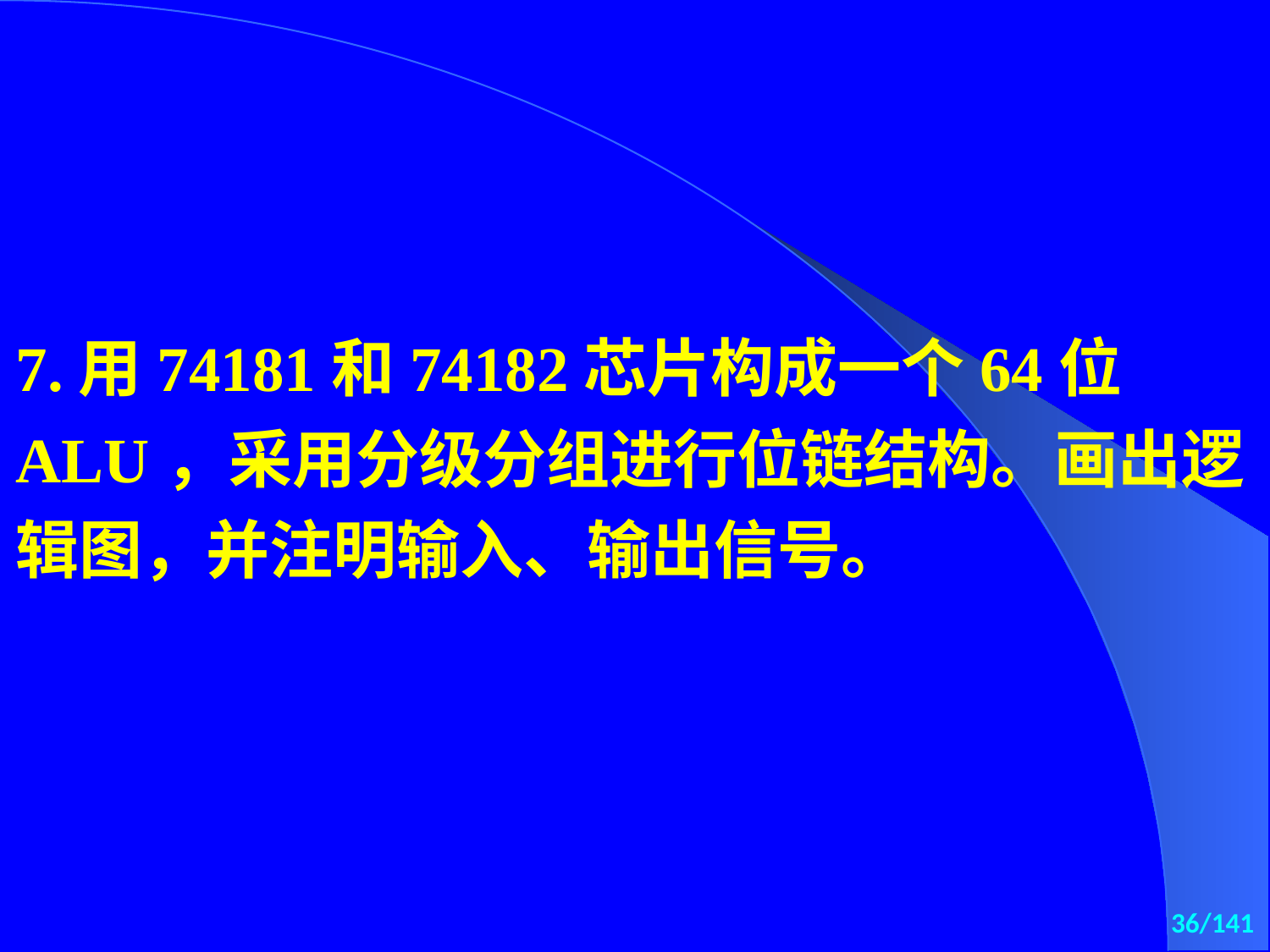

7.用74181和74182芯片构成一个64位ALU，采用分级分组进行位链结构。画出逻辑图，并注明输入、输出信号。
36/141